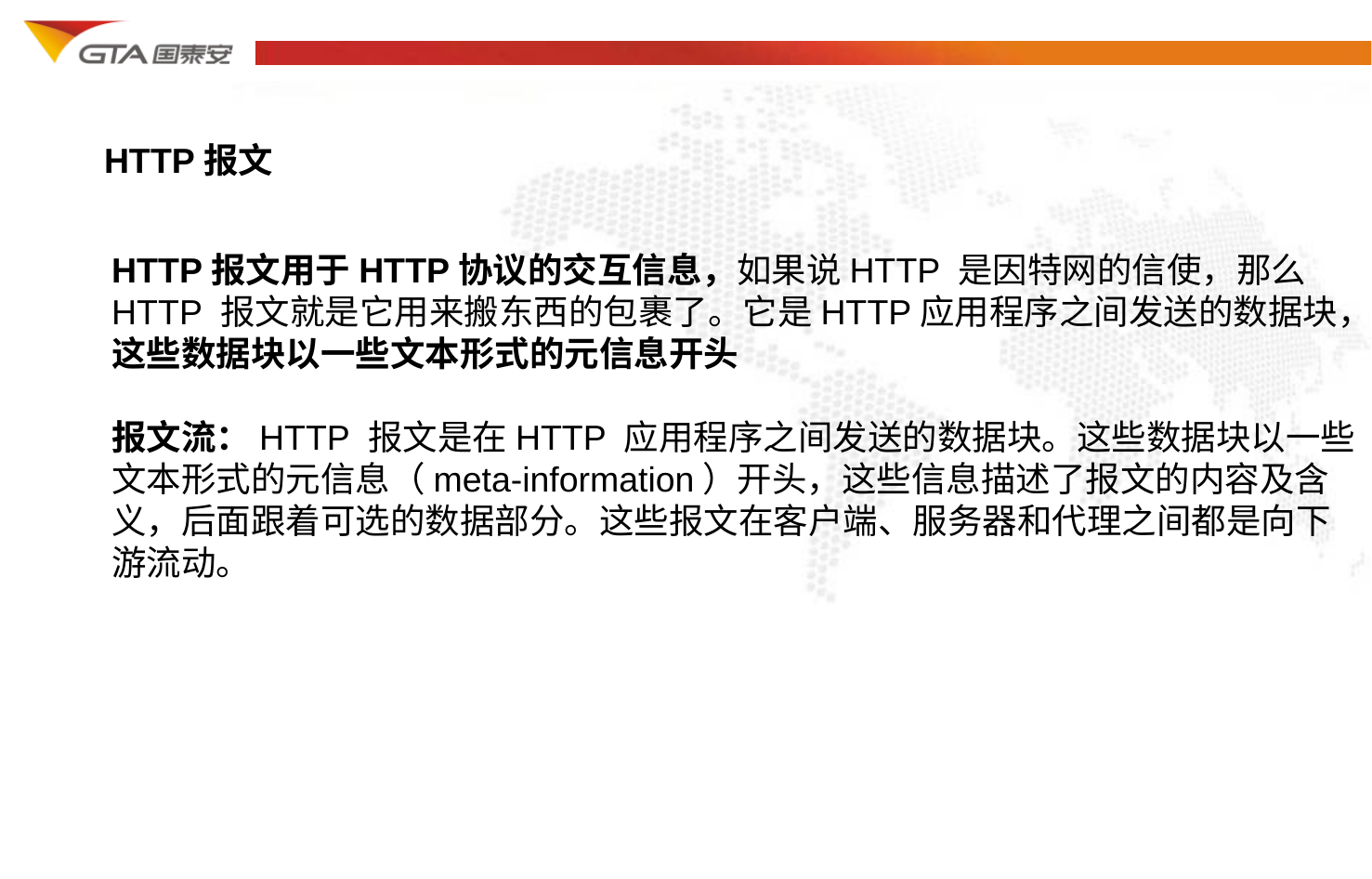

HTTP报文
HTTP报文用于HTTP协议的交互信息，如果说HTTP 是因特网的信使，那么
HTTP 报文就是它用来搬东西的包裹了。它是HTTP应用程序之间发送的数据块，
这些数据块以一些文本形式的元信息开头

报文流：HTTP 报文是在HTTP 应用程序之间发送的数据块。这些数据块以一些
文本形式的元信息（meta-information）开头，这些信息描述了报文的内容及含
义，后面跟着可选的数据部分。这些报文在客户端、服务器和代理之间都是向下
游流动。